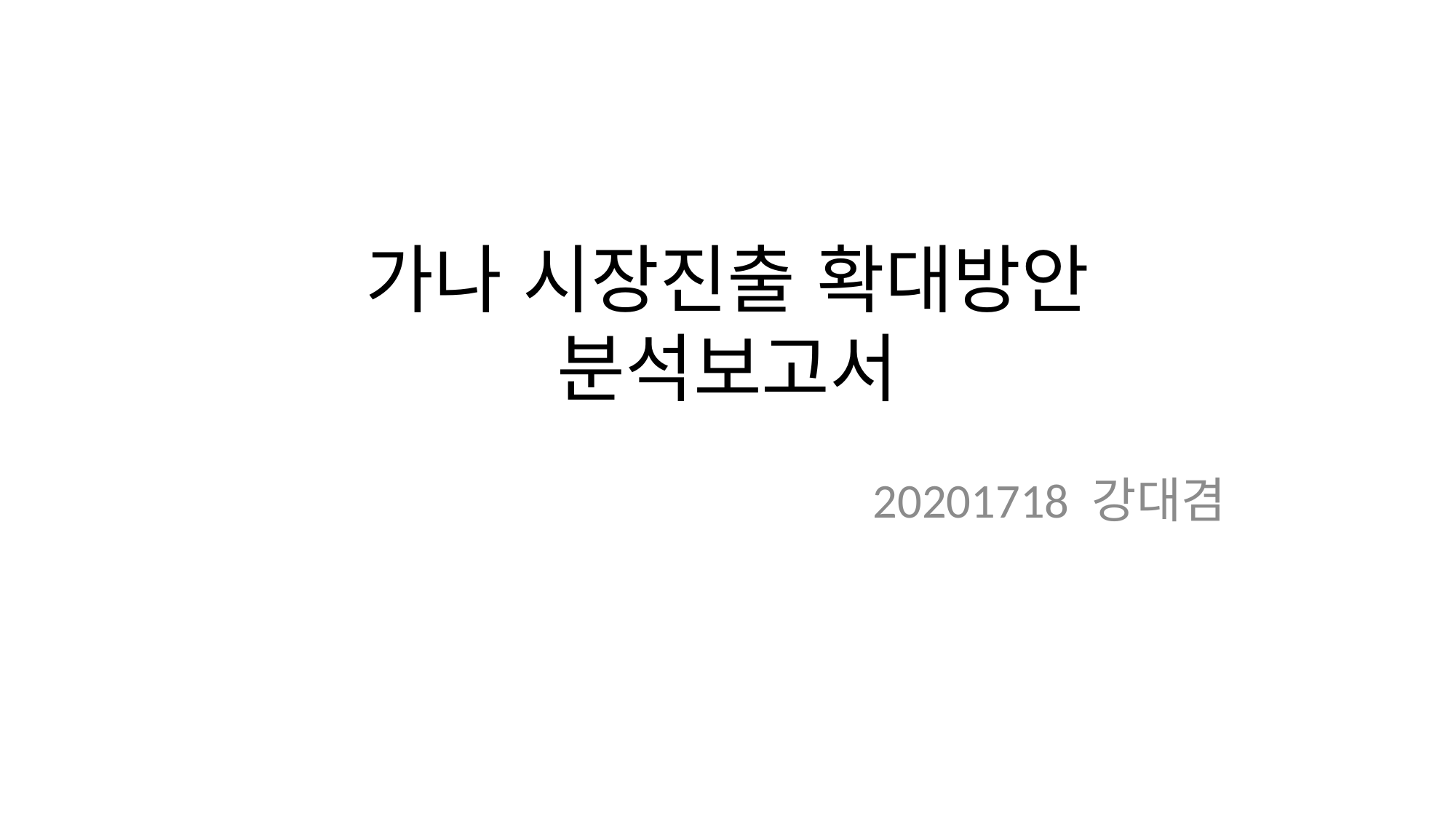

# 가나 시장진출 확대방안 분석보고서
20201718 강대겸